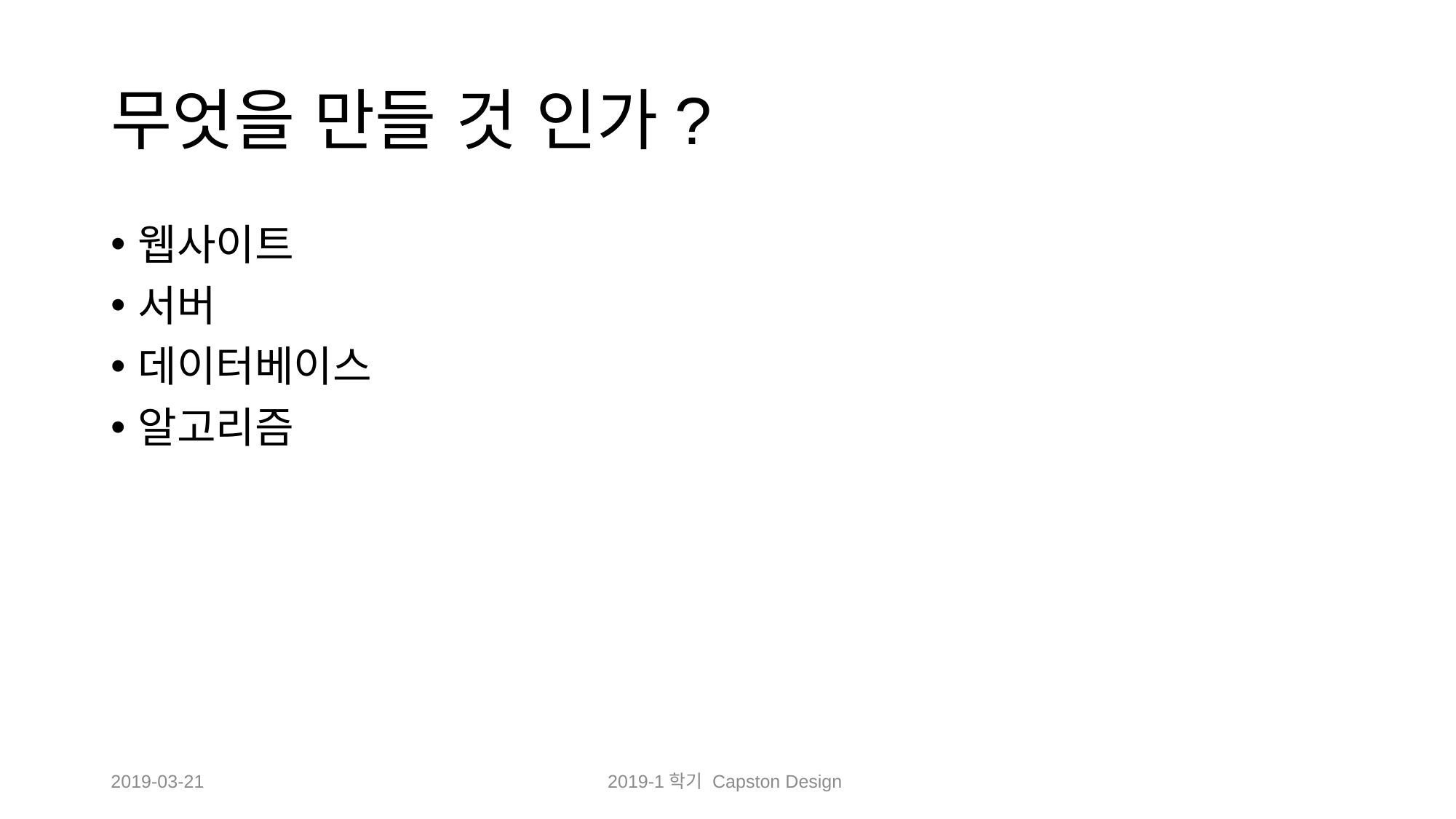

# 무엇을 만들 것 인가?
웹사이트
서버
데이터베이스
알고리즘

2019-03-21
2019-1학기 Capston Design